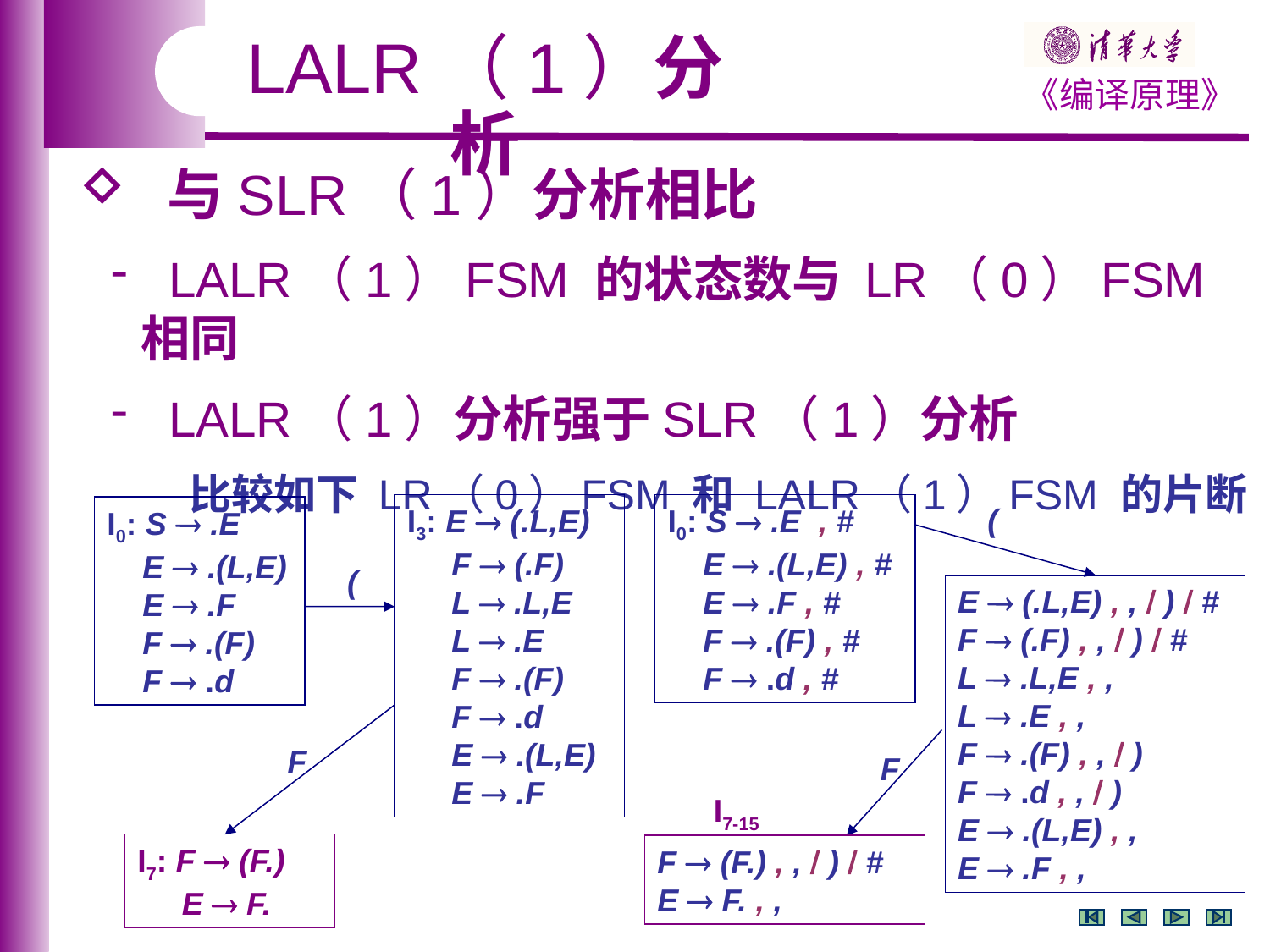

LALR（1）分析
  与SLR（1）分析相比

  LALR（1）FSM 的状态数与 LR（0）FSM 相同

  LALR（1）分析强于SLR（1）分析

    比较如下 LR（0）FSM 和 LALR（1）FSM 的片断
(
I3: E → (.L,E)
     F → (.F)
     L → .L,E
     L → .E
     F → .(F)
     F → .d
     E → .(L,E)
     E → .F
I0: S → .E  , #
    E → .(L,E) , #
    E → .F , #
    F → .(F) , #
    F → .d , #
I0: S → .E
    E → .(L,E)
    E → .F
    F → .(F)
    F → .d

(
E → (.L,E) , , / ) / #
F → (.F) , , / ) / #
L → .L,E , ,
L → .E , ,
F → .(F) , , / )
F → .d , , / )
E → .(L,E) , ,
E → .F , ,

F
F
I7-15
I7: F → (F.)
     E → F.
F → (F.) , , / ) / #
E → F. , ,